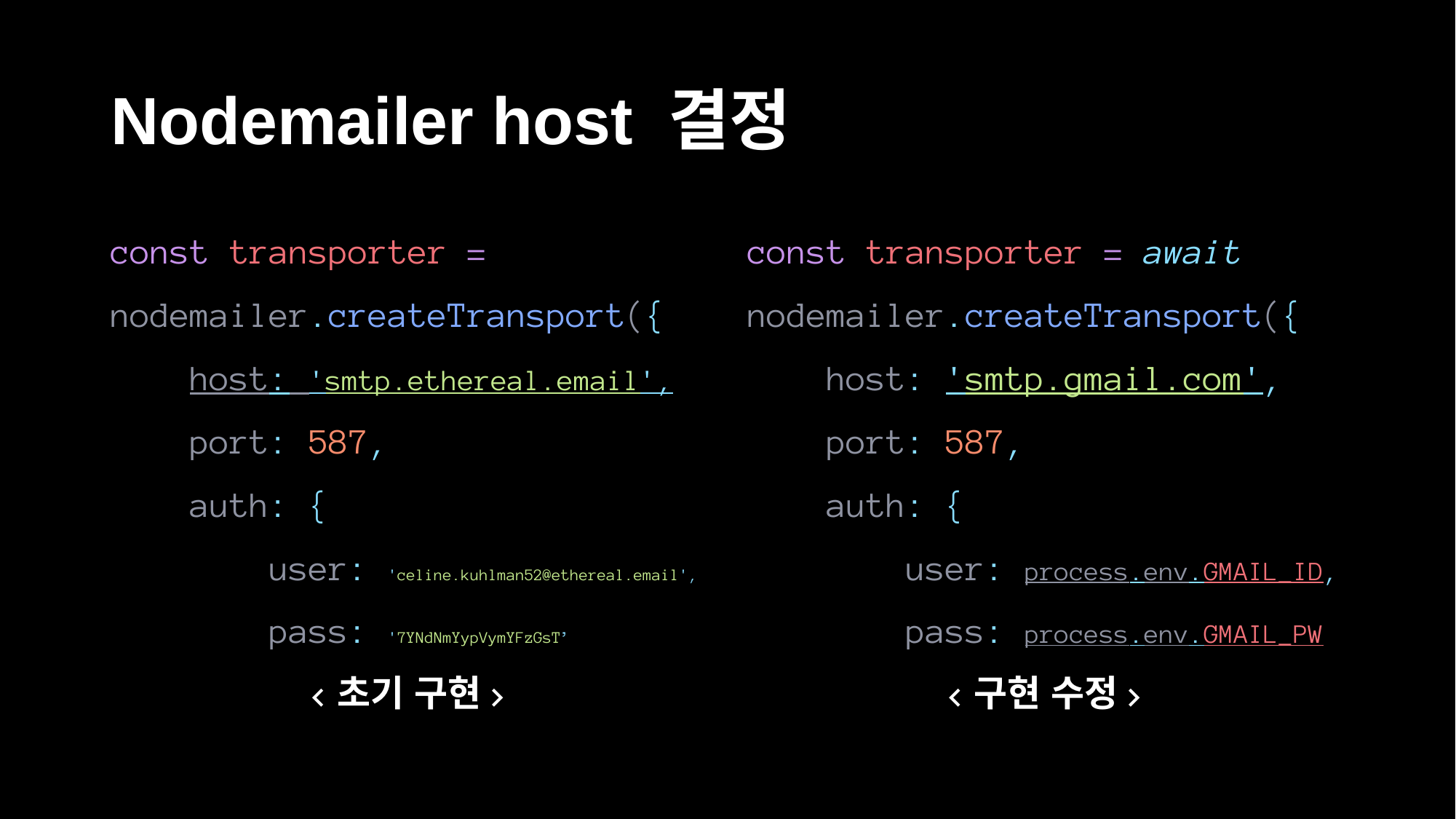

# Nodemailer host 결정
const transporter =
nodemailer.createTransport({
    host: 'smtp.ethereal.email',
    port: 587,
    auth: {
        user: 'celine.kuhlman52@ethereal.email',
        pass: '7YNdNmYypVymYFzGsT’
<초기 구현>
const transporter = await
nodemailer.createTransport({
    host: 'smtp.gmail.com',
    port: 587,
    auth: {
        user: process.env.GMAIL_ID,
        pass: process.env.GMAIL_PW
<구현 수정>